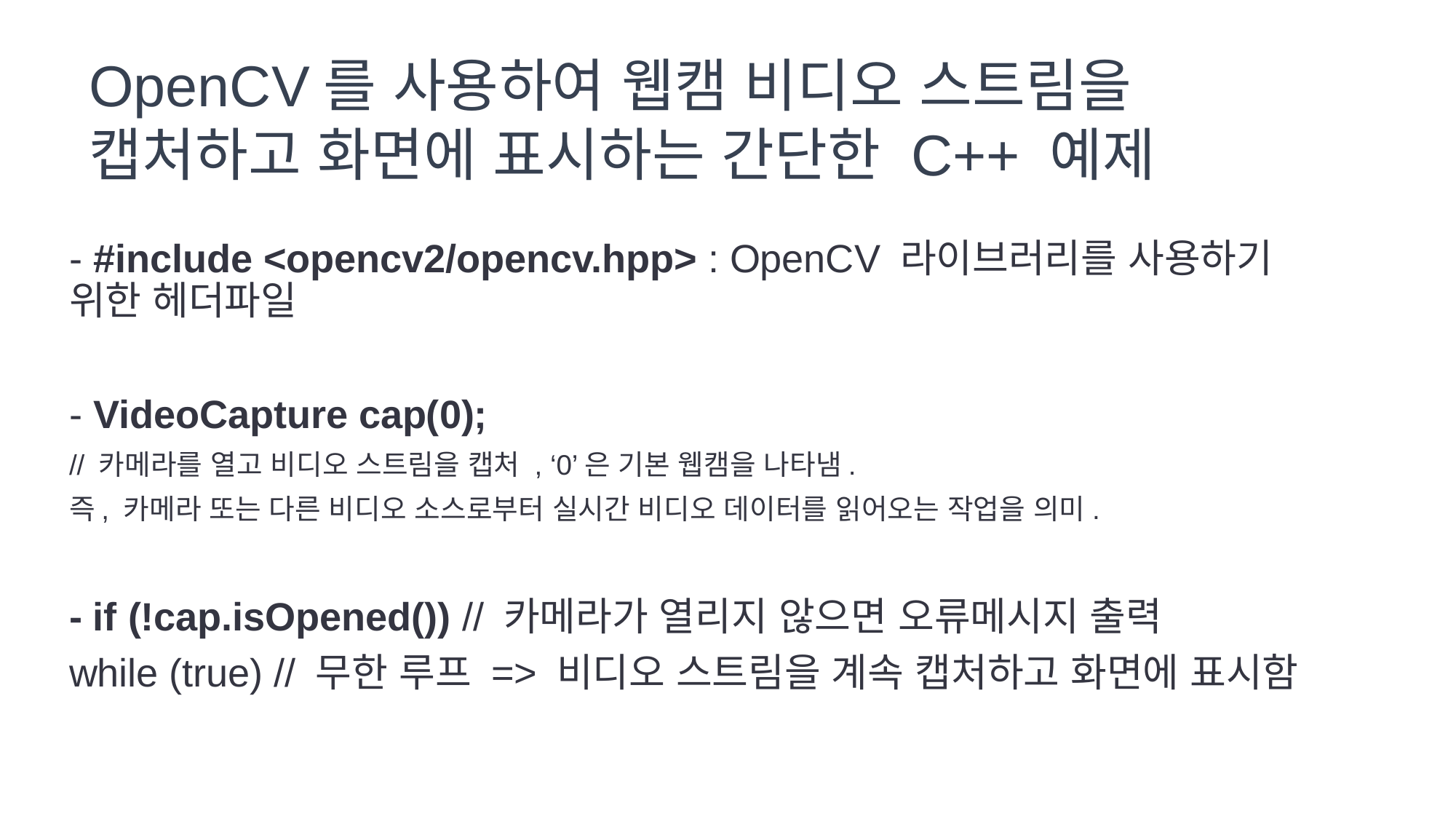

OpenCV를 사용하여 웹캠 비디오 스트림을
캡처하고 화면에 표시하는 간단한 C++ 예제
- #include <opencv2/opencv.hpp> : OpenCV 라이브러리를 사용하기 위한 헤더파일

- VideoCapture cap(0);
// 카메라를 열고 비디오 스트림을 캡처 , ‘0’은 기본 웹캠을 나타냄.
즉, 카메라 또는 다른 비디오 소스로부터 실시간 비디오 데이터를 읽어오는 작업을 의미.

- if (!cap.isOpened()) // 카메라가 열리지 않으면 오류메시지 출력
while (true) // 무한 루프 => 비디오 스트림을 계속 캡처하고 화면에 표시함